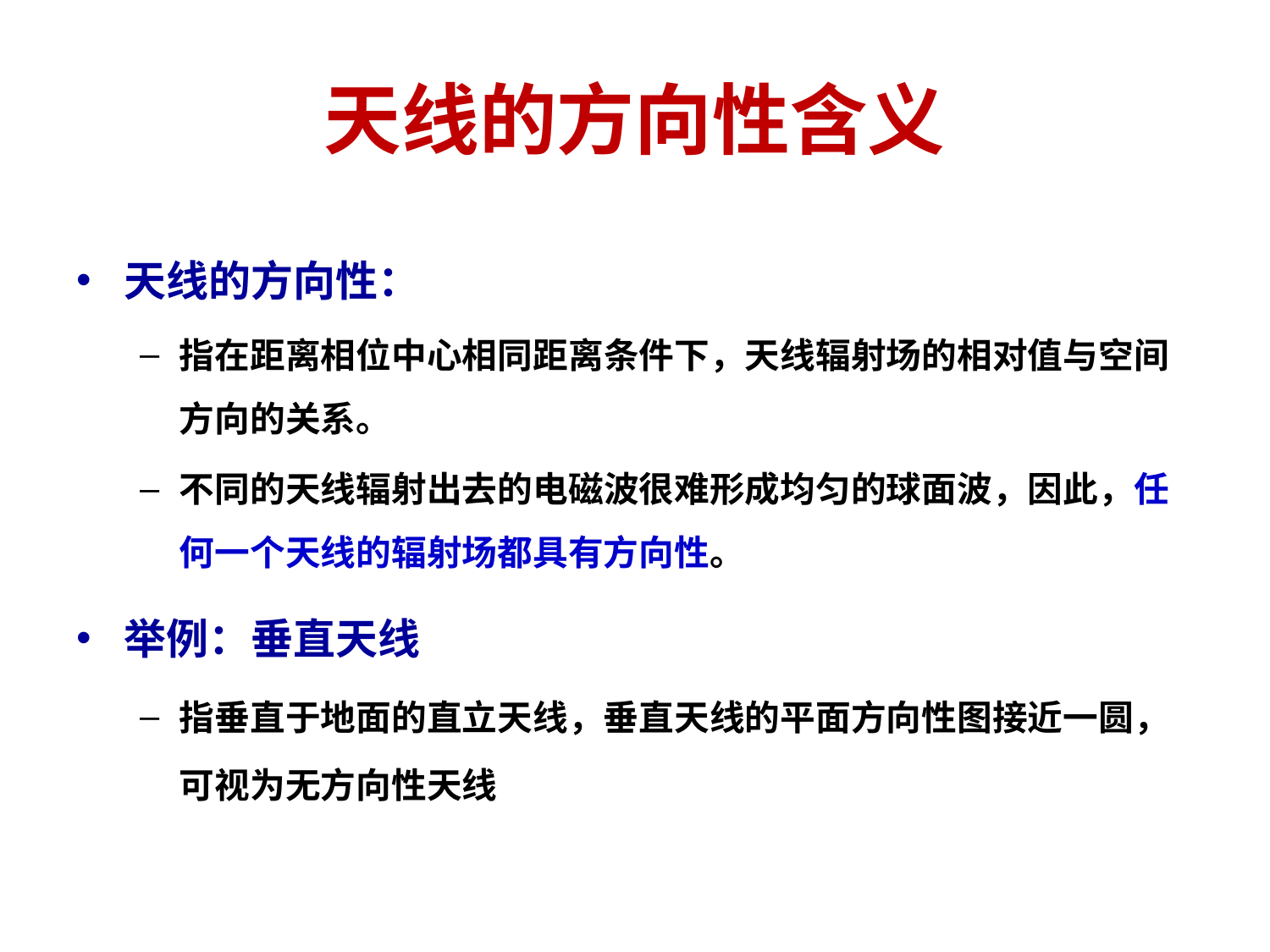

# 天线的方向性含义
天线的方向性：
指在距离相位中心相同距离条件下，天线辐射场的相对值与空间方向的关系。
不同的天线辐射出去的电磁波很难形成均匀的球面波，因此，任何一个天线的辐射场都具有方向性。
举例：垂直天线
指垂直于地面的直立天线，垂直天线的平面方向性图接近一圆，可视为无方向性天线